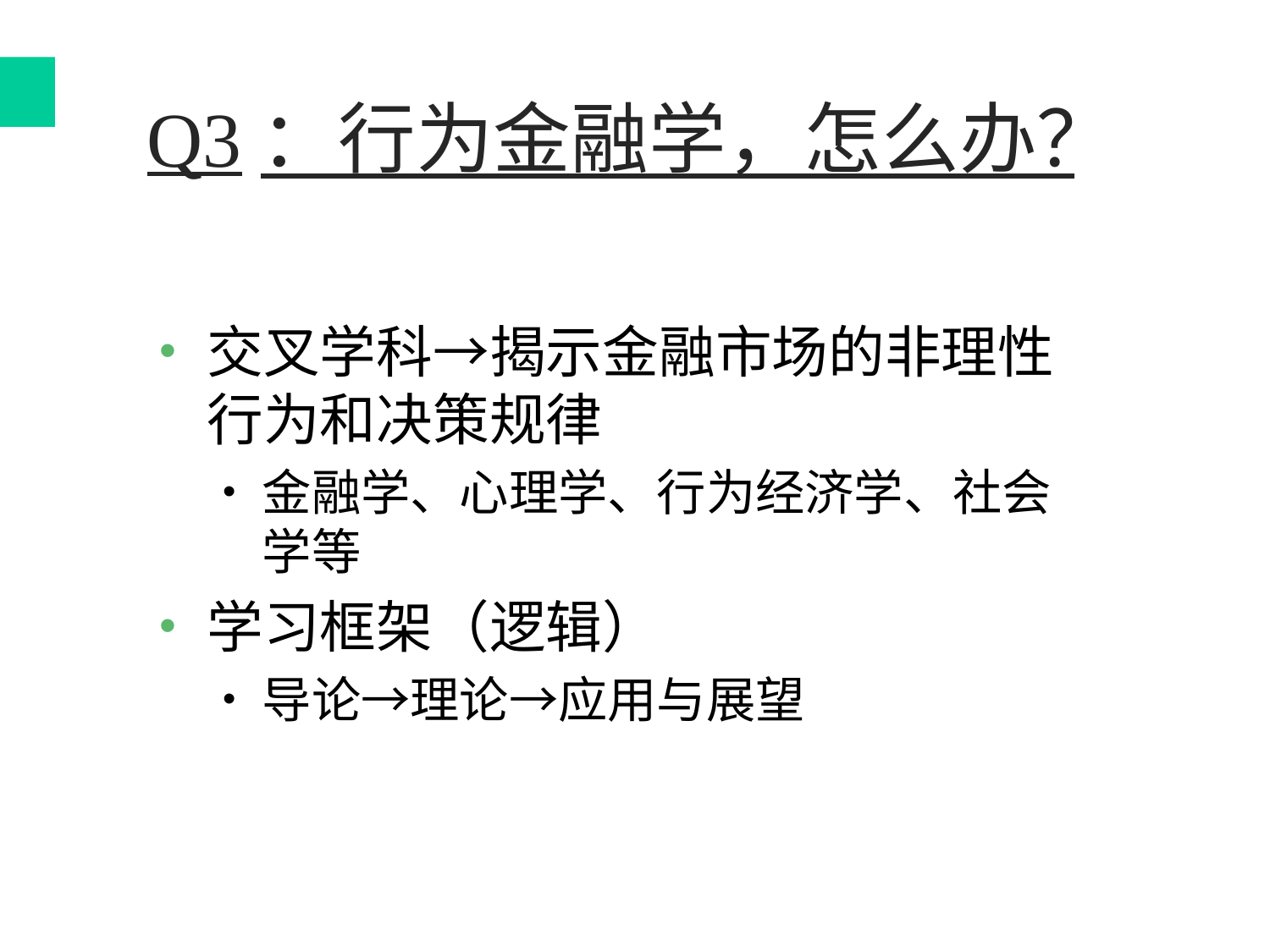

# Q3：行为金融学，怎么办？
交叉学科→揭示金融市场的非理性行为和决策规律
金融学、心理学、行为经济学、社会学等
学习框架（逻辑）
导论→理论→应用与展望

9